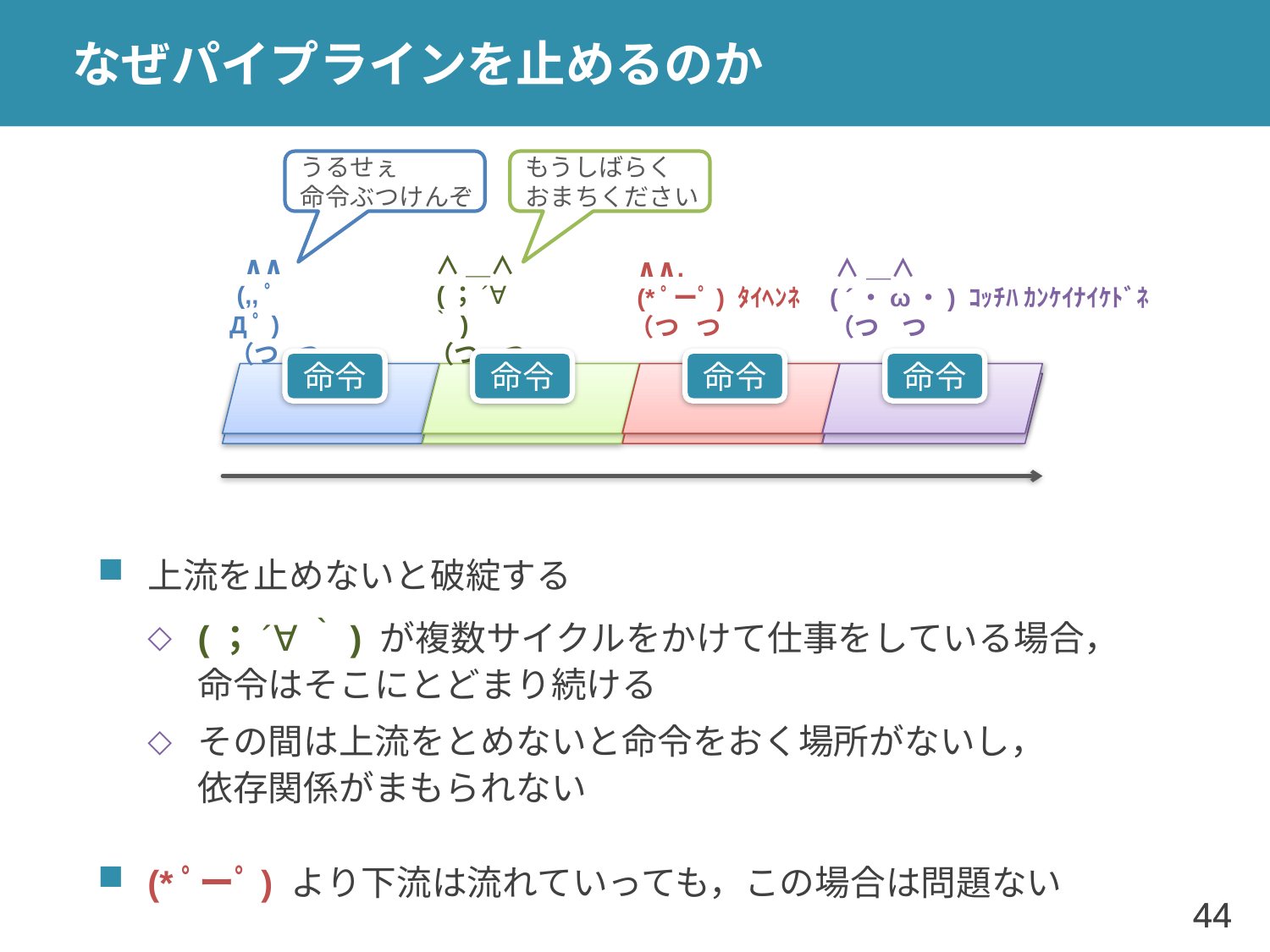

# なぜパイプラインを止めるのか
うるせぇ
命令ぶつけんぞ
もうしばらく
おまちください
  ∧∧
 (,,ﾟДﾟ)
（つ   つ
 ∧＿∧
 (；´∀｀)
（つ    つ
 ∧∧.
 (*ﾟーﾟ) ﾀｲﾍﾝﾈ
（つ   つ
 ∧＿∧
( ´・ω・) ｺｯﾁﾊ ｶﾝｹｲﾅｲｹﾄﾞﾈ
（つ    つ
命令
命令
命令
命令

上流を止めないと破綻する
(；´∀｀) が複数サイクルをかけて仕事をしている場合，
命令はそこにとどまり続ける
その間は上流をとめないと命令をおく場所がないし，
依存関係がまもられない
(*ﾟーﾟ) より下流は流れていっても，この場合は問題ない